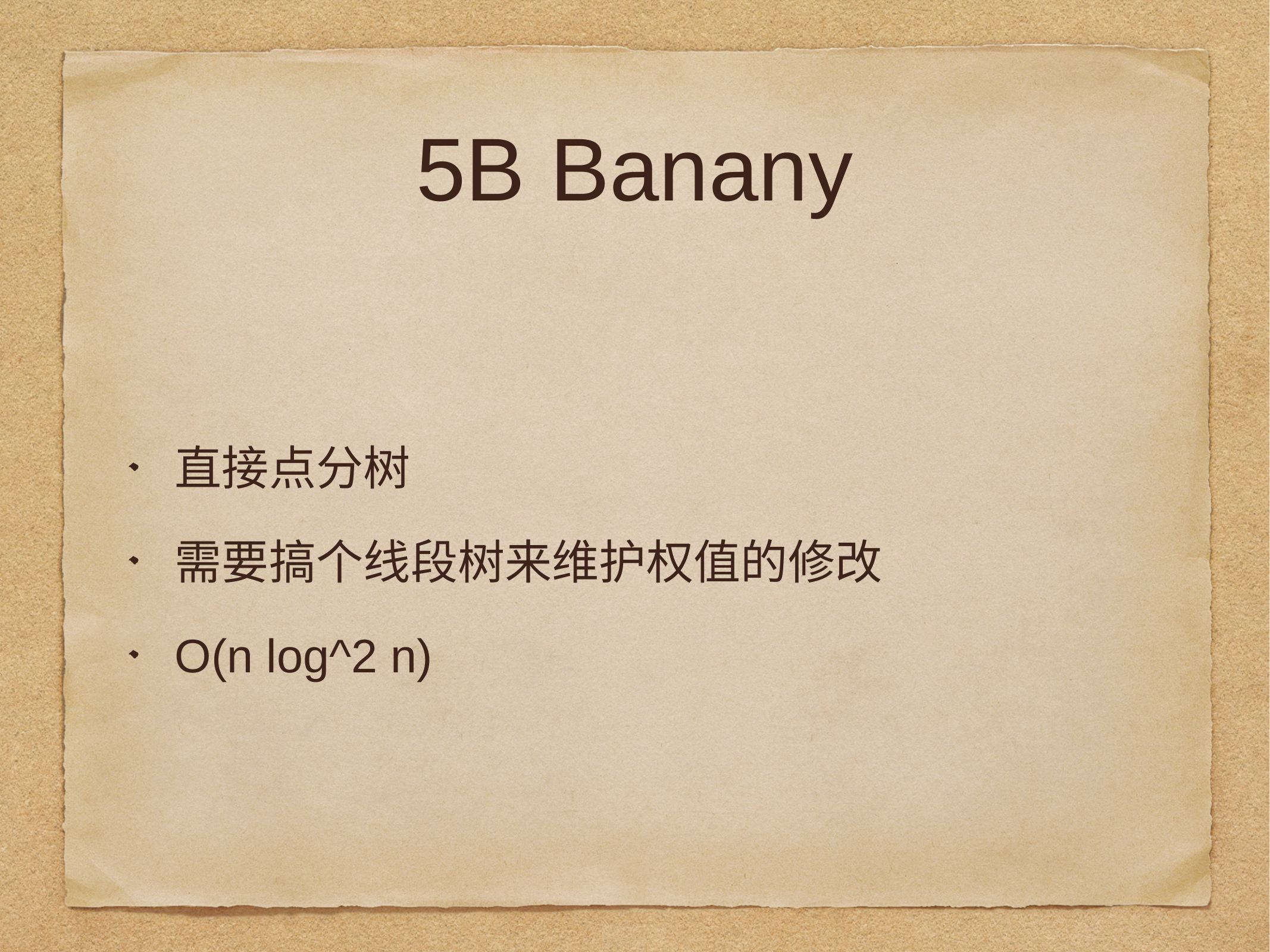

# 5B Banany
直接点分树
需要搞个线段树来维护权值的修改
O(n log^2 n)